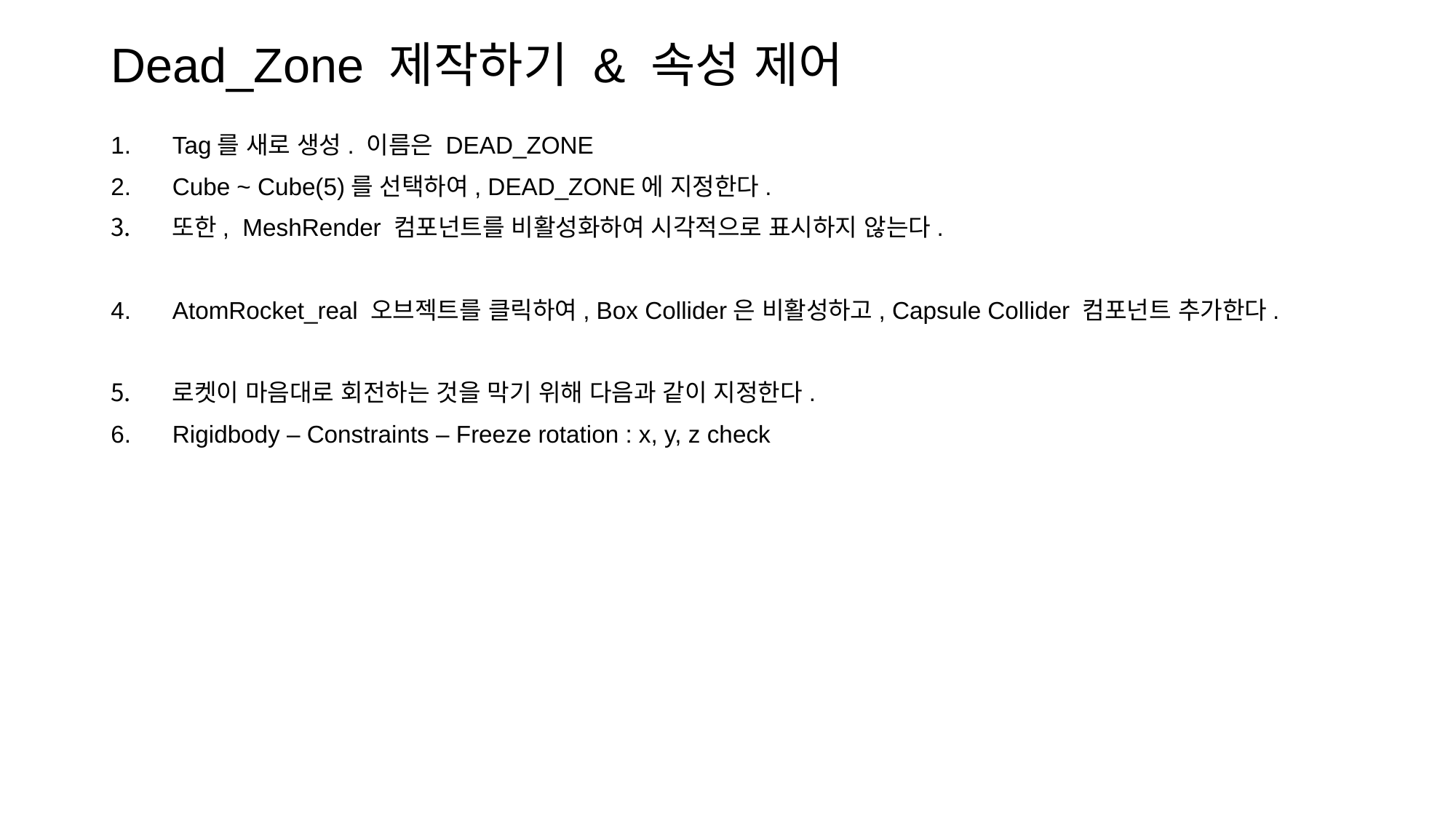

# Dead_Zone 제작하기 & 속성 제어
Tag를 새로 생성. 이름은 DEAD_ZONE
Cube ~ Cube(5)를 선택하여, DEAD_ZONE에 지정한다.
또한,  MeshRender 컴포넌트를 비활성화하여 시각적으로 표시하지 않는다.

AtomRocket_real 오브젝트를 클릭하여, Box Collider은 비활성하고, Capsule Collider 컴포넌트 추가한다.

로켓이 마음대로 회전하는 것을 막기 위해 다음과 같이 지정한다.
Rigidbody – Constraints – Freeze rotation : x, y, z check